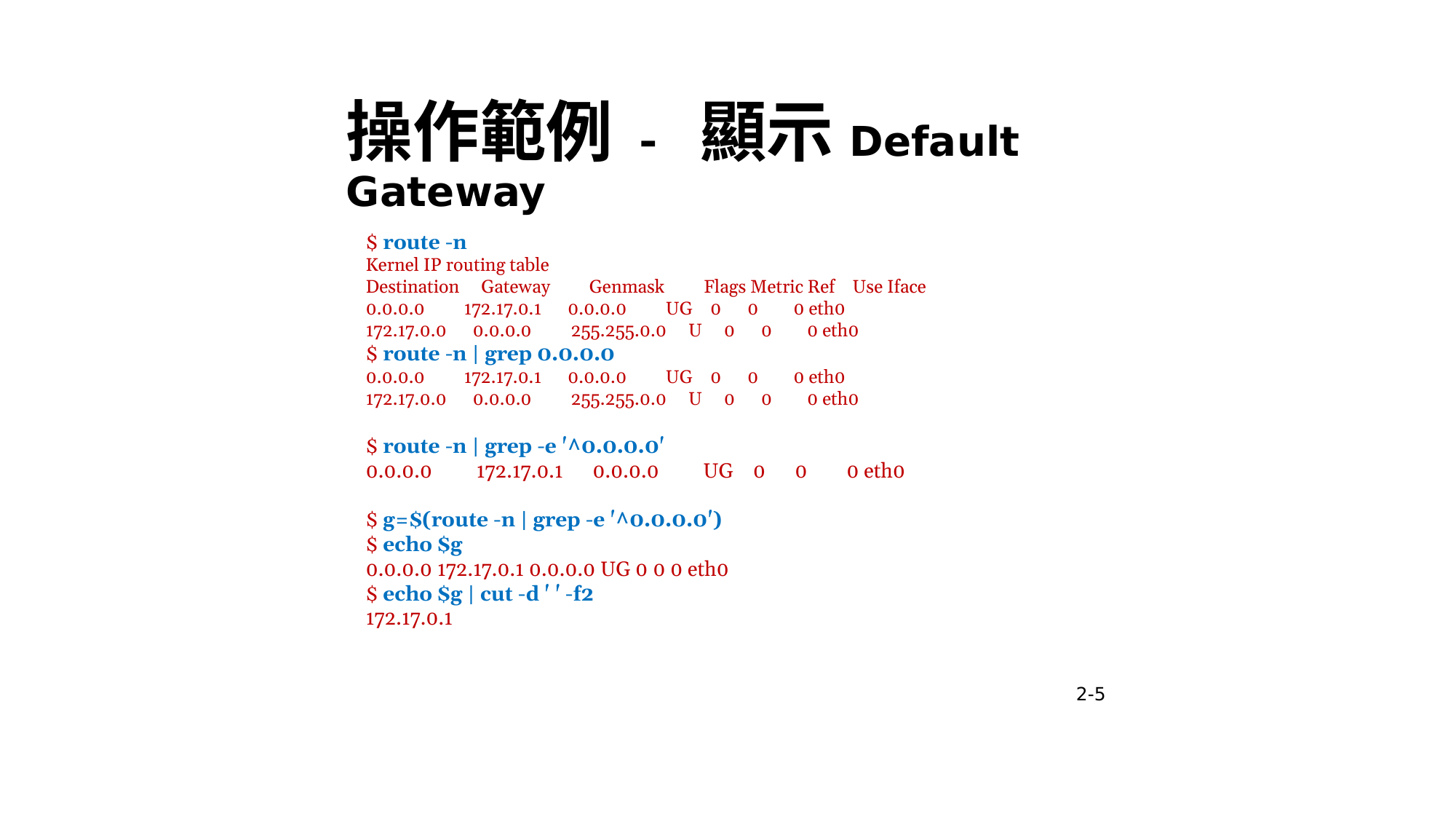

# 操作範例 - 顯示Default Gateway
$ route -n
Kernel IP routing table
Destination     Gateway         Genmask         Flags Metric Ref    Use Iface
0.0.0.0         172.17.0.1      0.0.0.0         UG    0      0        0 eth0
172.17.0.0      0.0.0.0         255.255.0.0     U     0      0        0 eth0
$ route -n | grep 0.0.0.0
0.0.0.0         172.17.0.1      0.0.0.0         UG    0      0        0 eth0
172.17.0.0      0.0.0.0         255.255.0.0     U     0      0        0 eth0

$ route -n | grep -e '^0.0.0.0'
0.0.0.0         172.17.0.1      0.0.0.0         UG    0      0        0 eth0

$ g=$(route -n | grep -e '^0.0.0.0')
$ echo $g
0.0.0.0 172.17.0.1 0.0.0.0 UG 0 0 0 eth0
$ echo $g | cut -d ' ' -f2
172.17.0.1
2-5